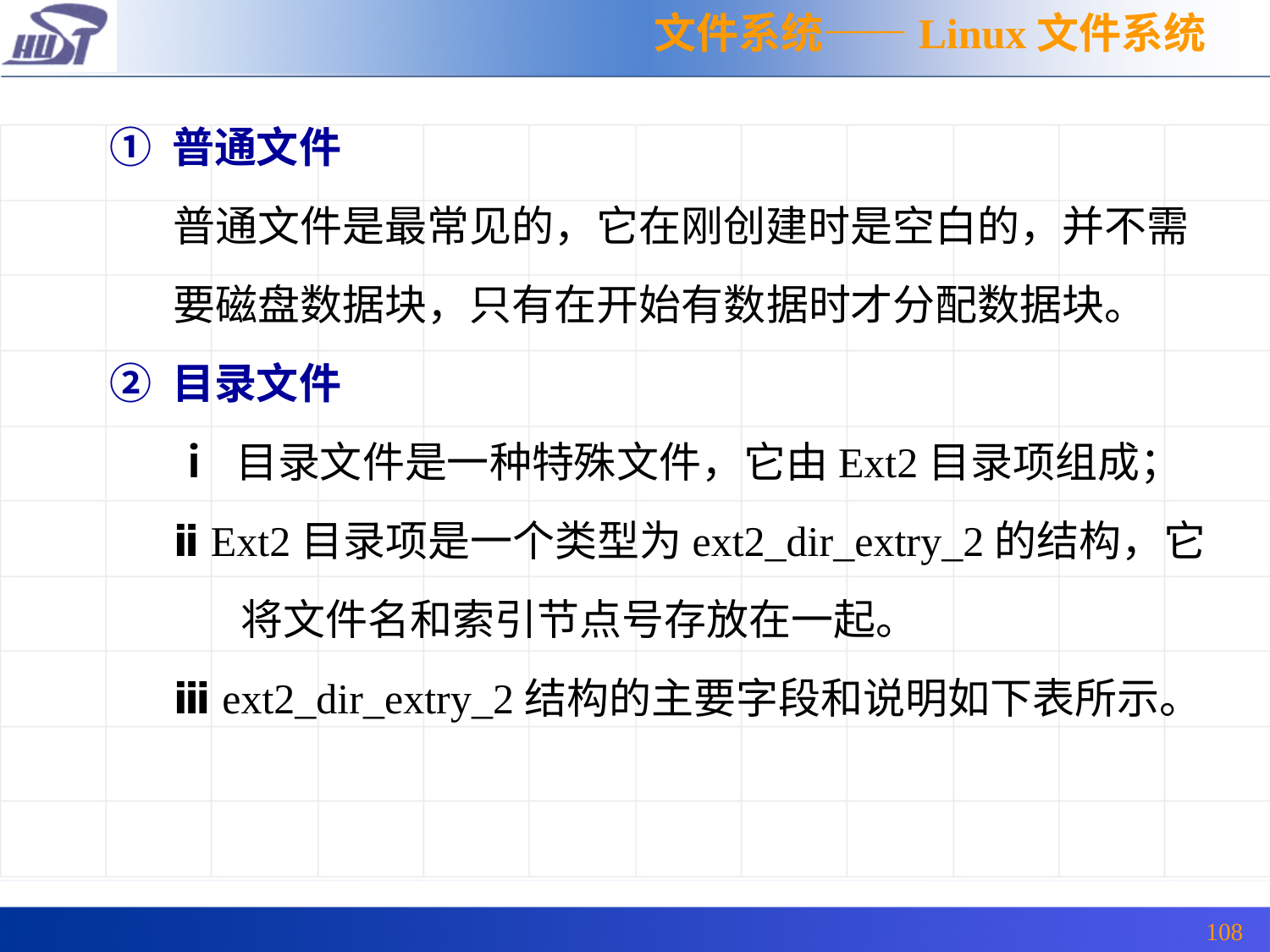

文件系统——Linux文件系统
① 普通文件
普通文件是最常见的，它在刚创建时是空白的，并不需
要磁盘数据块，只有在开始有数据时才分配数据块。
② 目录文件
ⅰ 目录文件是一种特殊文件，它由Ext2目录项组成；
ⅱ Ext2目录项是一个类型为ext2_dir_extry_2的结构，它
      将文件名和索引节点号存放在一起。
ⅲ ext2_dir_extry_2结构的主要字段和说明如下表所示。
108